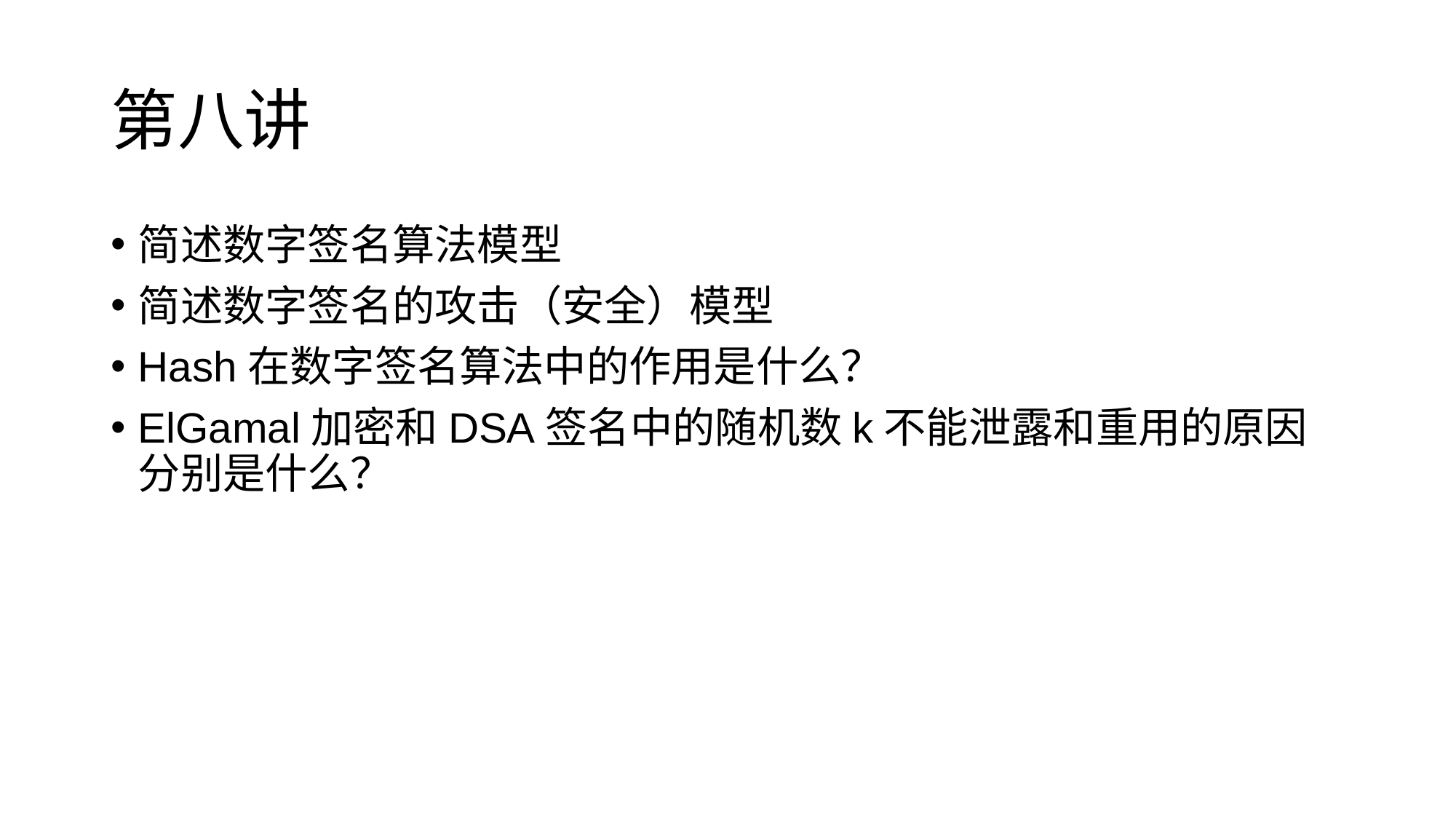

# 第八讲
简述数字签名算法模型
简述数字签名的攻击（安全）模型
Hash在数字签名算法中的作用是什么？
ElGamal加密和DSA签名中的随机数k不能泄露和重用的原因分别是什么？